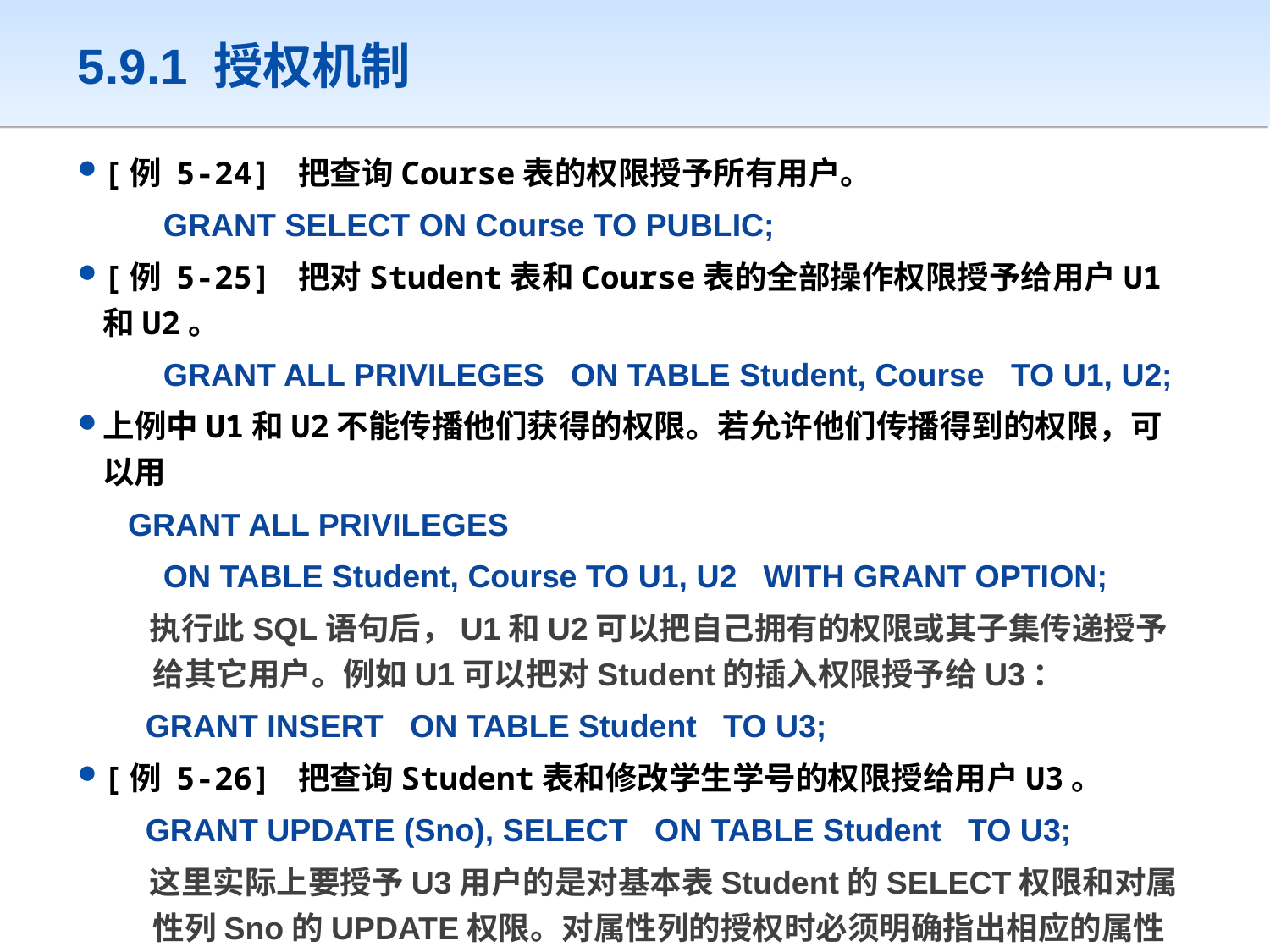

# 5.9.1 授权机制
[例 5-24] 把查询Course表的权限授予所有用户。
    GRANT SELECT ON Course TO PUBLIC;
[例 5-25] 把对Student表和Course表的全部操作权限授予给用户U1和U2。
    GRANT ALL PRIVILEGES   ON TABLE Student, Course   TO U1, U2;
上例中U1和U2不能传播他们获得的权限。若允许他们传播得到的权限，可以用
GRANT ALL PRIVILEGES
    ON TABLE Student, Course TO U1, U2   WITH GRANT OPTION;
  执行此SQL语句后，U1和U2可以把自己拥有的权限或其子集传递授予给其它用户。例如U1可以把对Student的插入权限授予给U3：
  GRANT INSERT   ON TABLE Student   TO U3;
[例 5-26] 把查询Student表和修改学生学号的权限授给用户U3。
  GRANT UPDATE (Sno), SELECT   ON TABLE Student   TO U3;
  这里实际上要授予U3用户的是对基本表Student的SELECT权限和对属性列Sno的UPDATE权限。对属性列的授权时必须明确指出相应的属性列名。